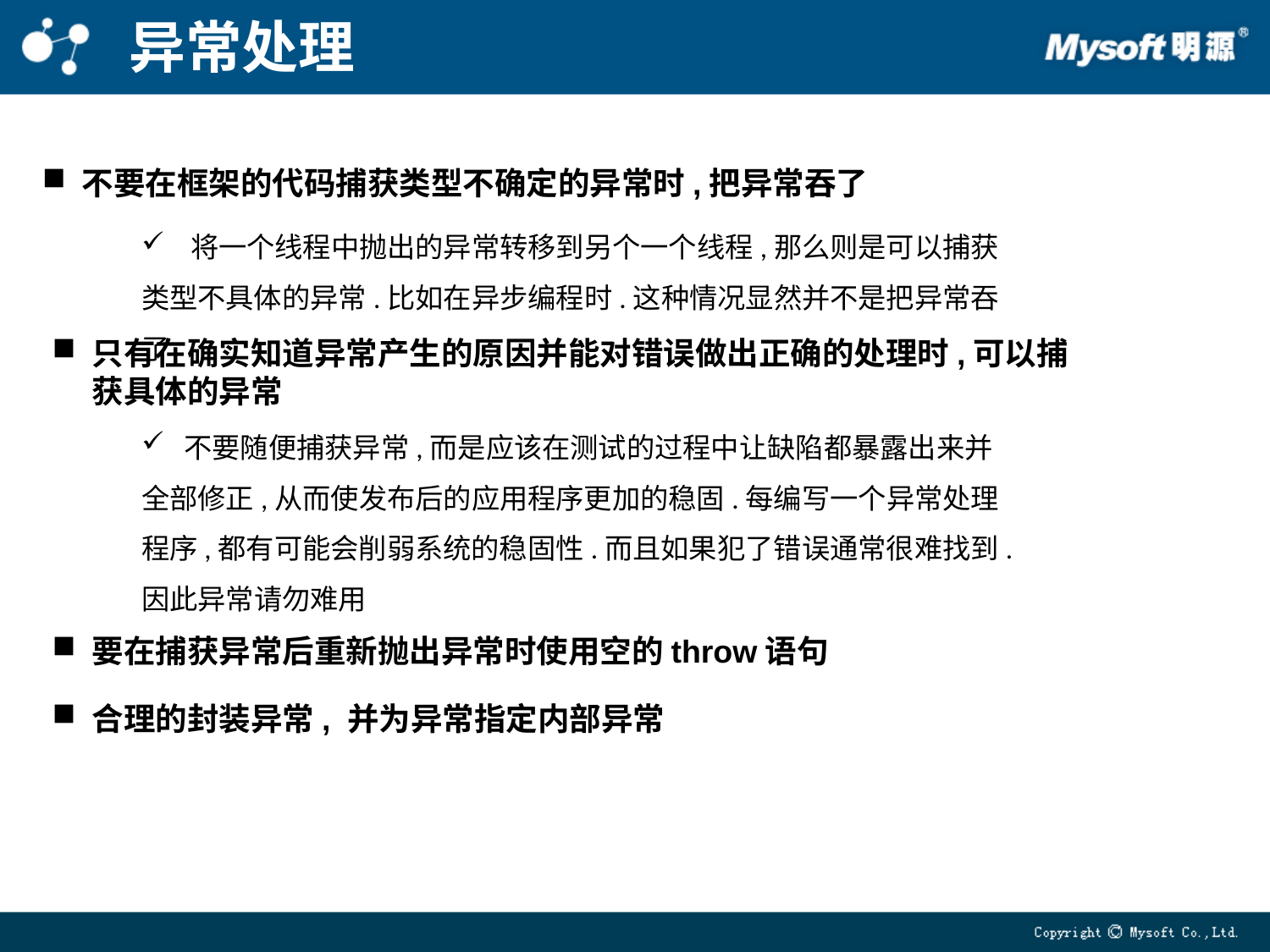

异常处理
不要在框架的代码捕获类型不确定的异常时,把异常吞了
   将一个线程中抛出的异常转移到另个一个线程,那么则是可以捕获类型不具体的异常.比如在异步编程时.这种情况显然并不是把异常吞了
只有在确实知道异常产生的原因并能对错误做出正确的处理时,可以捕获具体的异常
  不要随便捕获异常,而是应该在测试的过程中让缺陷都暴露出来并全部修正,从而使发布后的应用程序更加的稳固.每编写一个异常处理程序,都有可能会削弱系统的稳固性.而且如果犯了错误通常很难找到.因此异常请勿难用
要在捕获异常后重新抛出异常时使用空的throw语句
合理的封装异常, 并为异常指定内部异常